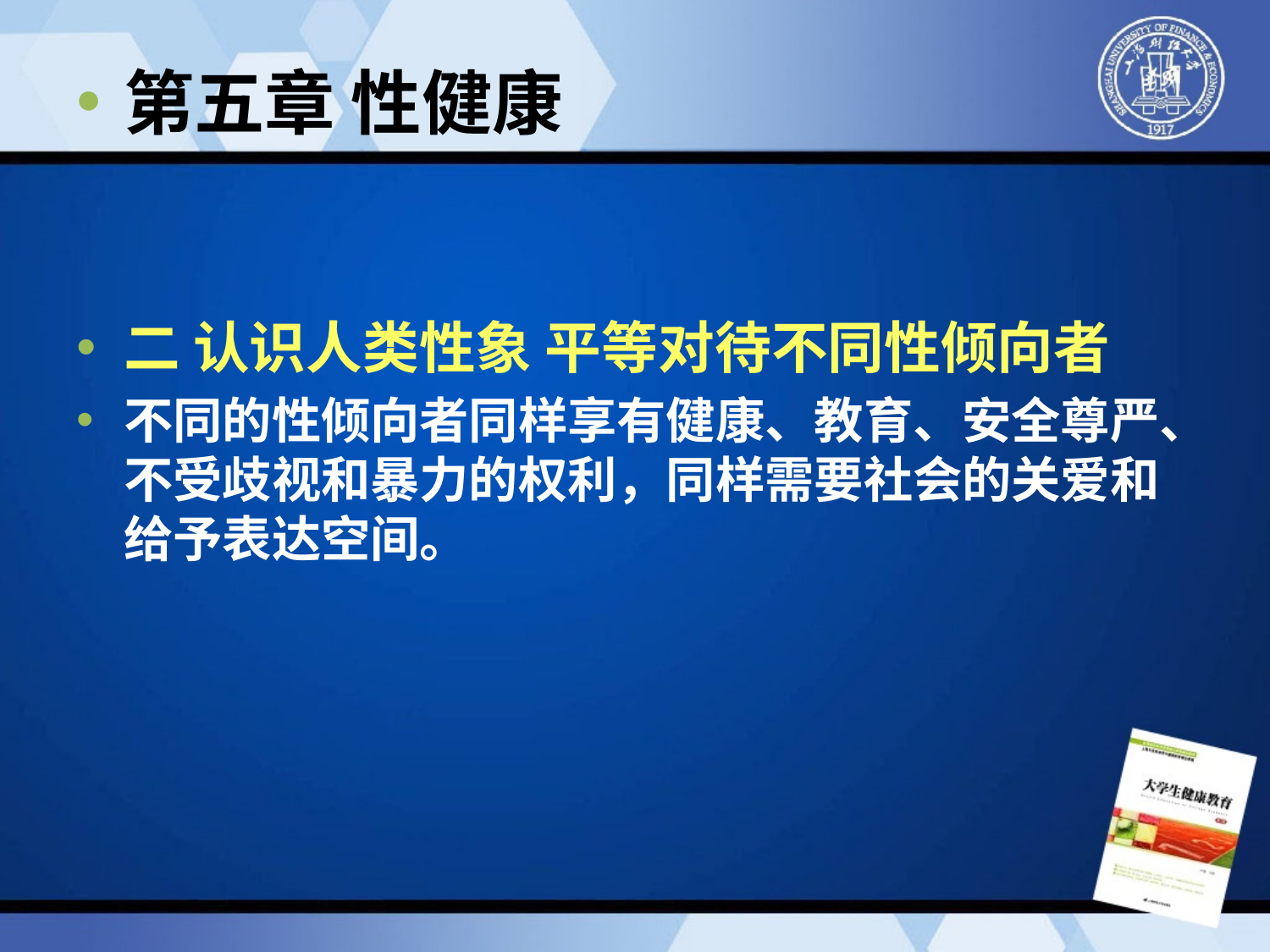

第五章 性健康

二 认识人类性象 平等对待不同性倾向者
不同的性倾向者同样享有健康、教育、安全尊严、不受歧视和暴力的权利，同样需要社会的关爱和给予表达空间。